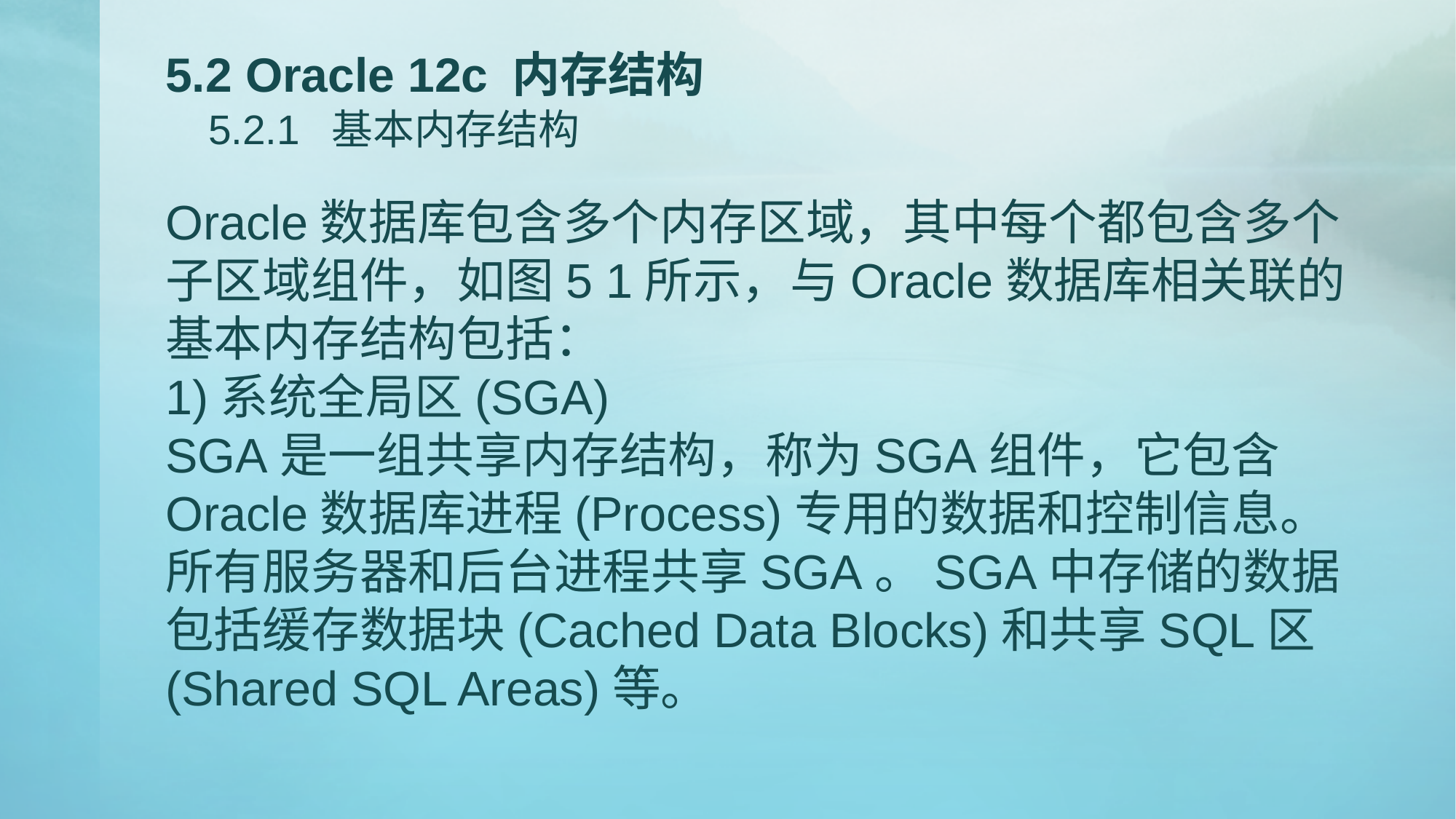

# 5.2 Oracle 12c 内存结构 5.2.1  基本内存结构
Oracle数据库包含多个内存区域，其中每个都包含多个子区域组件，如图5 1所示，与Oracle数据库相关联的基本内存结构包括：
1)系统全局区(SGA)
SGA是一组共享内存结构，称为SGA组件，它包含Oracle数据库进程(Process)专用的数据和控制信息。所有服务器和后台进程共享SGA。SGA中存储的数据包括缓存数据块(Cached Data Blocks)和共享SQL区(Shared SQL Areas)等。